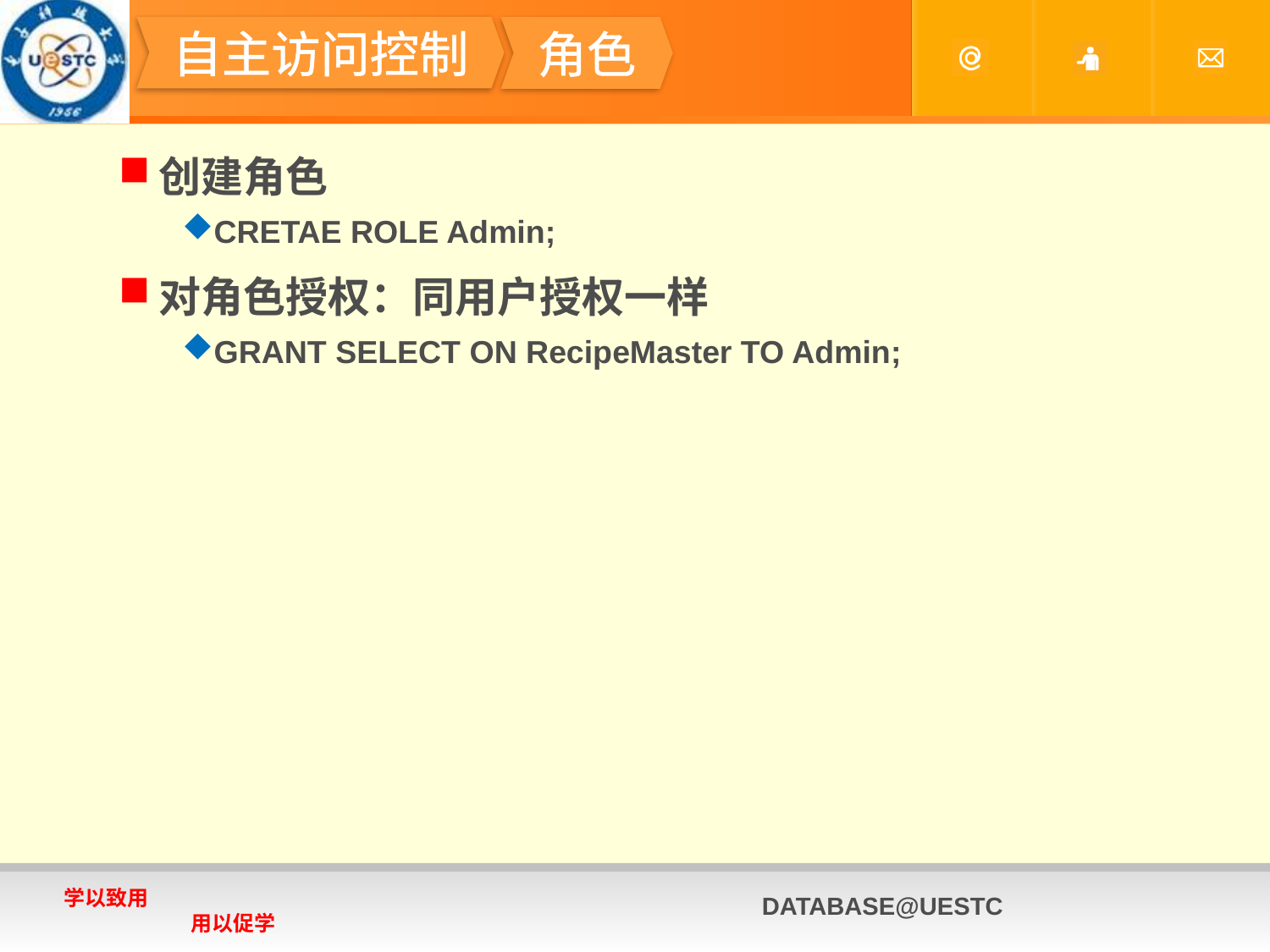

#
自主访问控制
角色
创建角色
CRETAE ROLE Admin;
对角色授权：同用户授权一样
GRANT SELECT ON RecipeMaster TO Admin;